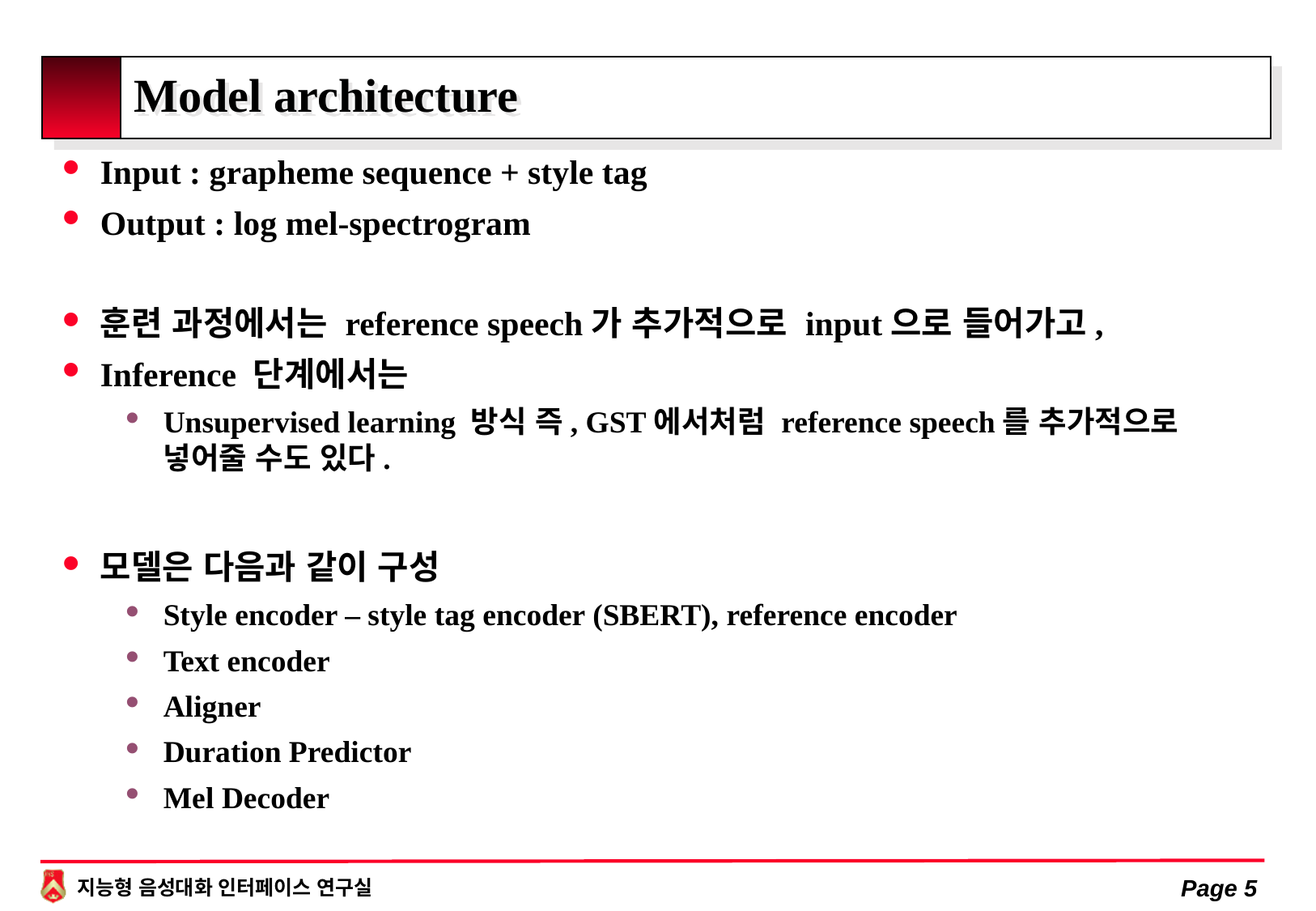

# Model architecture
Input : grapheme sequence + style tag
Output : log mel-spectrogram

훈련 과정에서는 reference speech가 추가적으로 input으로 들어가고,
Inference 단계에서는
Unsupervised learning 방식 즉, GST에서처럼 reference speech를 추가적으로 넣어줄 수도 있다.

모델은 다음과 같이 구성
Style encoder – style tag encoder (SBERT), reference encoder
Text encoder
Aligner
Duration Predictor
Mel Decoder

Page 5